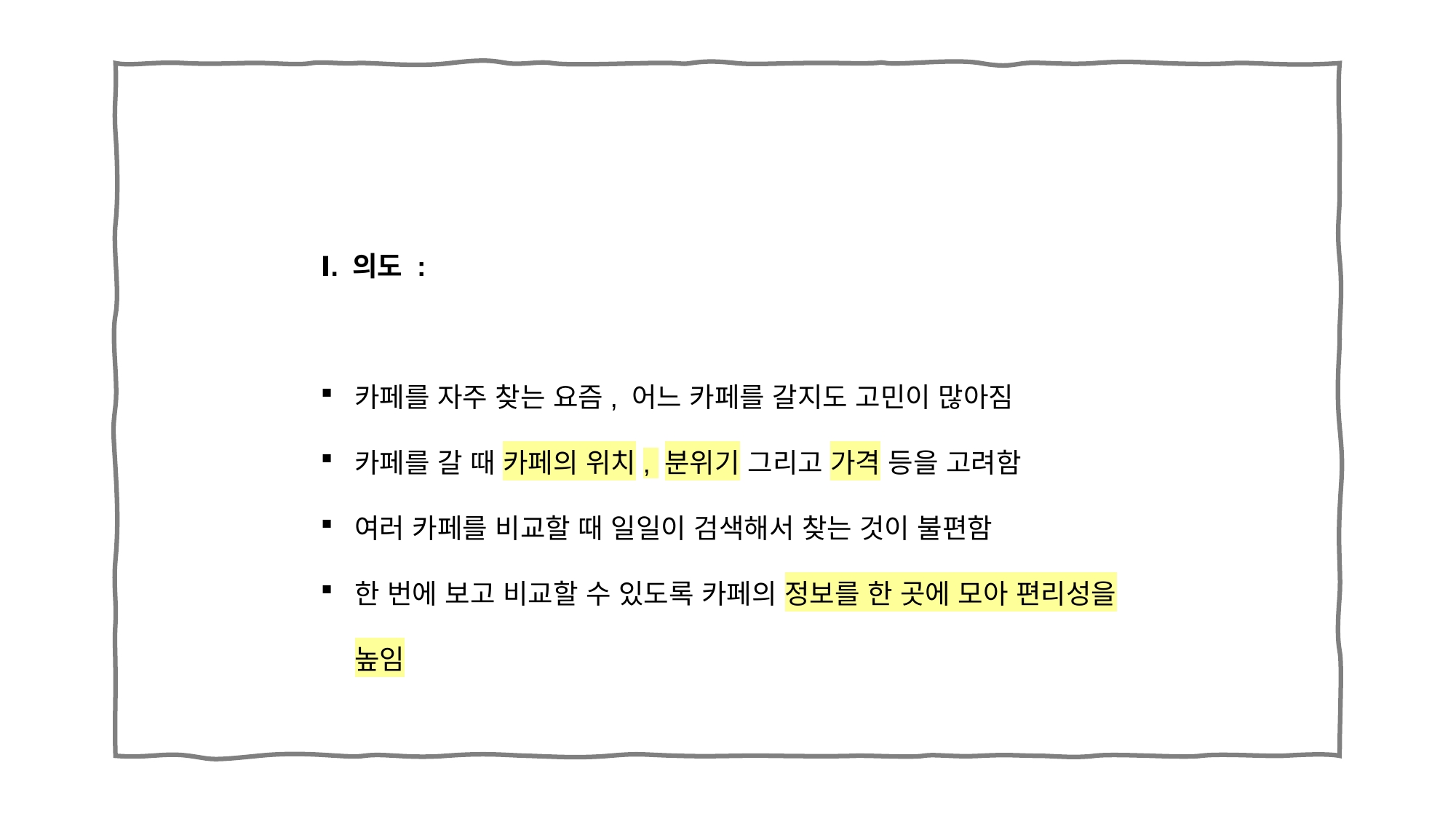

Ⅰ. 의도 :

카페를 자주 찾는 요즘, 어느 카페를 갈지도 고민이 많아짐
카페를 갈 때 카페의 위치, 분위기 그리고 가격 등을 고려함
여러 카페를 비교할 때 일일이 검색해서 찾는 것이 불편함
한 번에 보고 비교할 수 있도록 카페의 정보를 한 곳에 모아 편리성을 높임